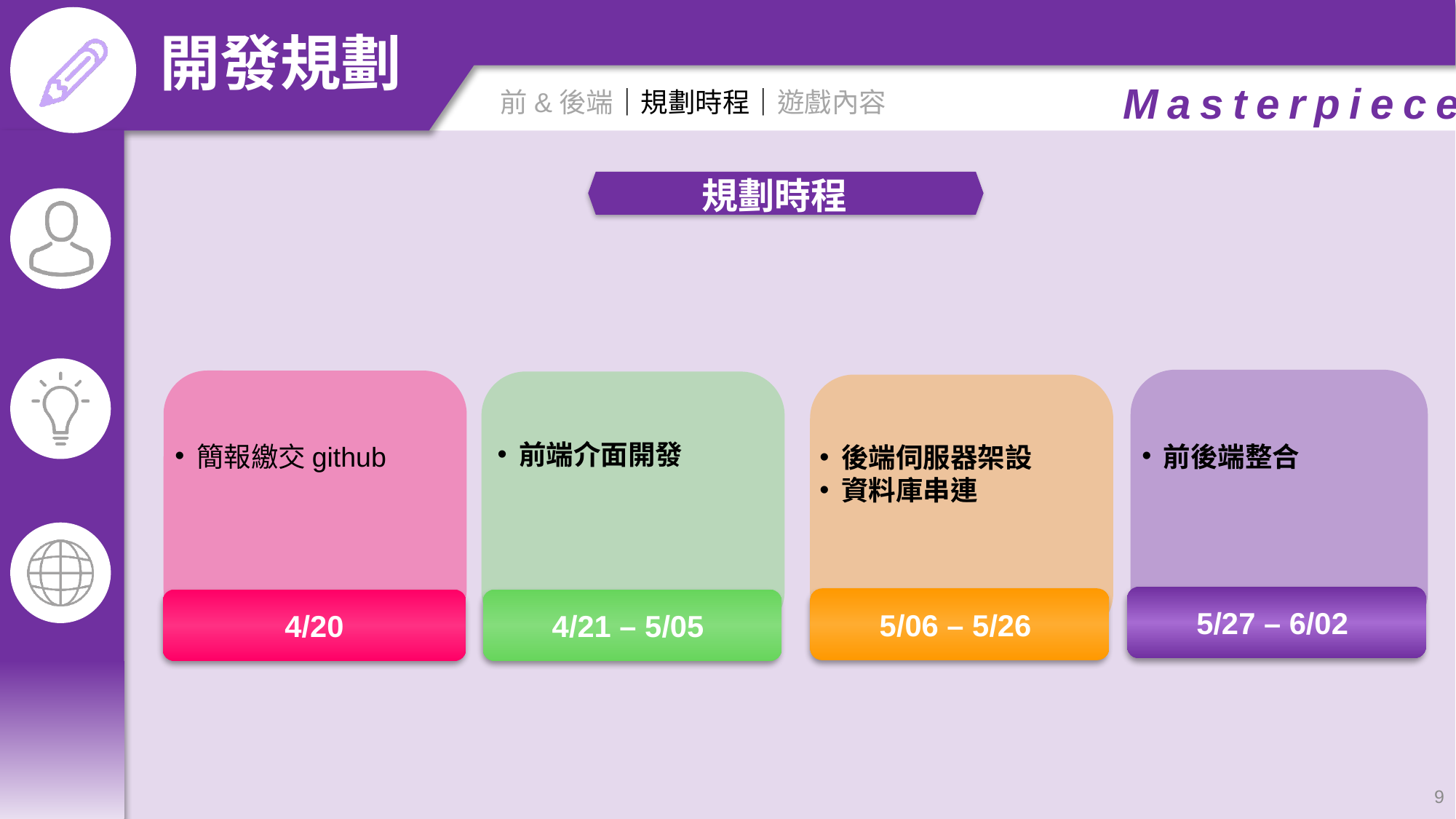

前&後端｜規劃時程｜遊戲內容
規劃時程

前後端整合

簡報繳交github

前端介面開發

後端伺服器架設
資料庫串連
5/27 – 6/02
5/06 – 5/26
4/20
4/21 – 5/05
9